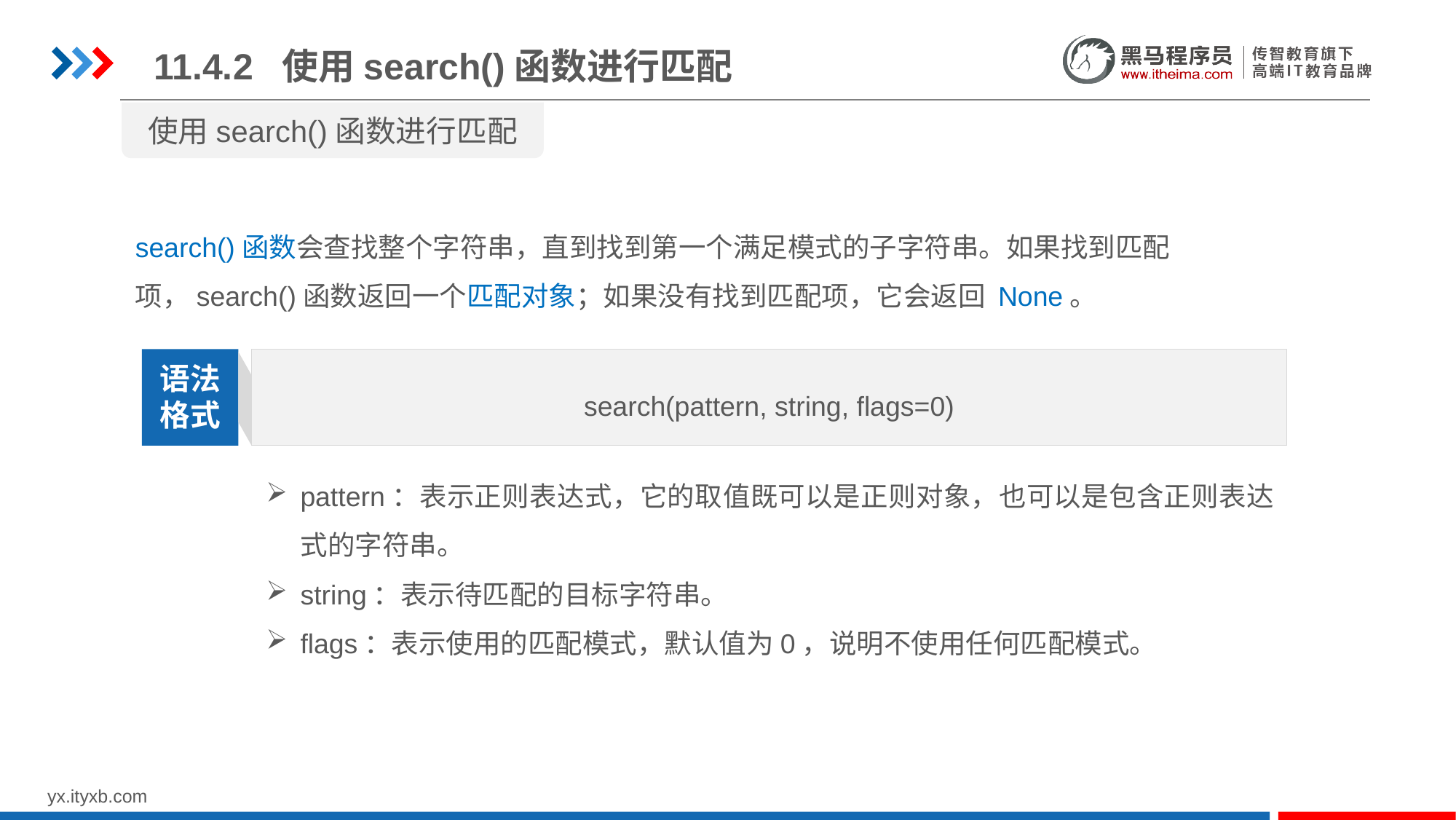

11.4.2  使用search()函数进行匹配

使用search()函数进行匹配
search()函数会查找整个字符串，直到找到第一个满足模式的子字符串。如果找到匹配项，search()函数返回一个匹配对象；如果没有找到匹配项，它会返回 None。

search(pattern, string, flags=0)

语法
格式
pattern：表示正则表达式，它的取值既可以是正则对象，也可以是包含正则表达式的字符串。
string：表示待匹配的目标字符串。
flags：表示使用的匹配模式，默认值为0，说明不使用任何匹配模式。